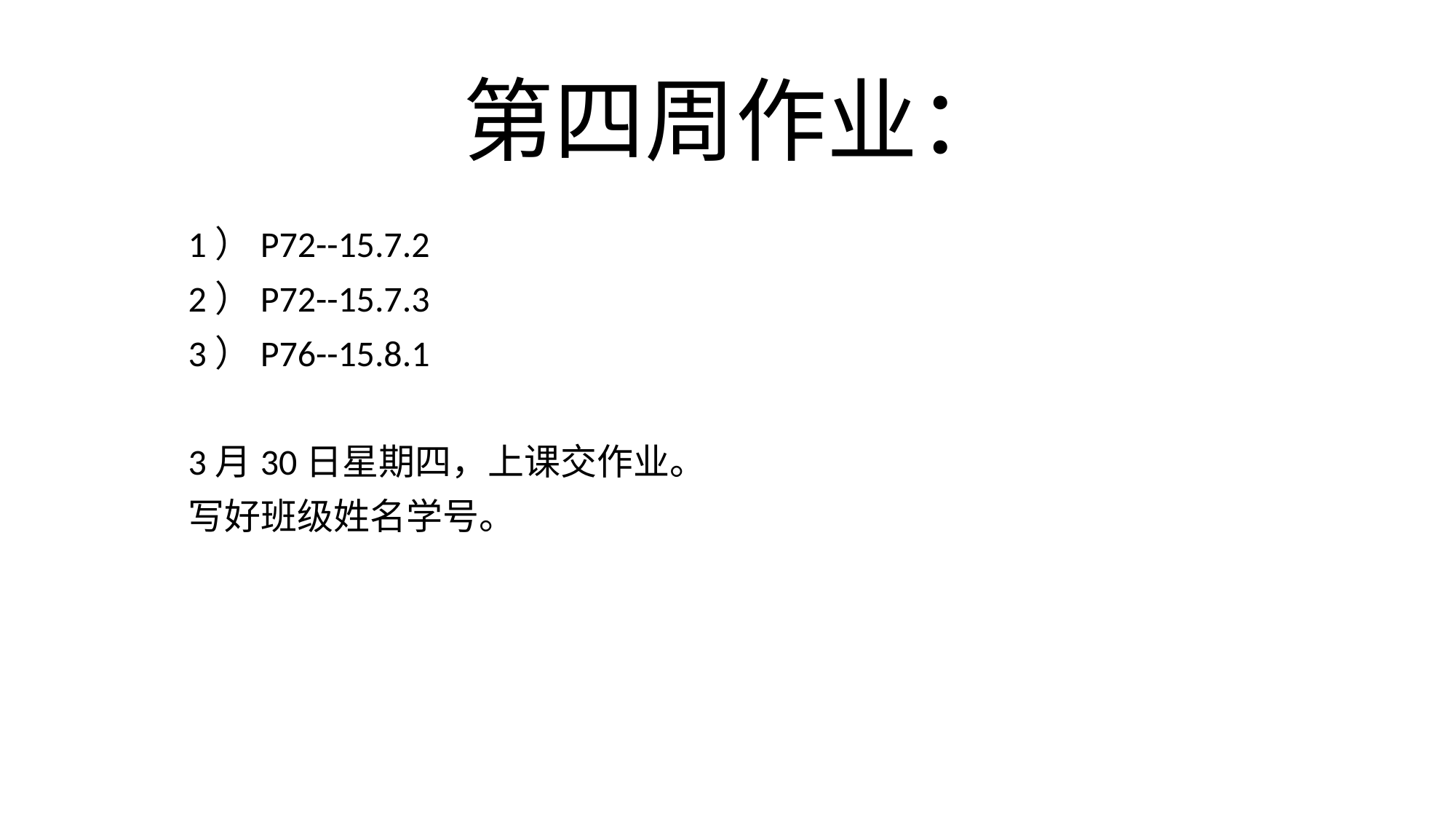

# 第四周作业：
1）P72--15.7.2
2）P72--15.7.3
3）P76--15.8.1

3月30日星期四，上课交作业。
写好班级姓名学号。